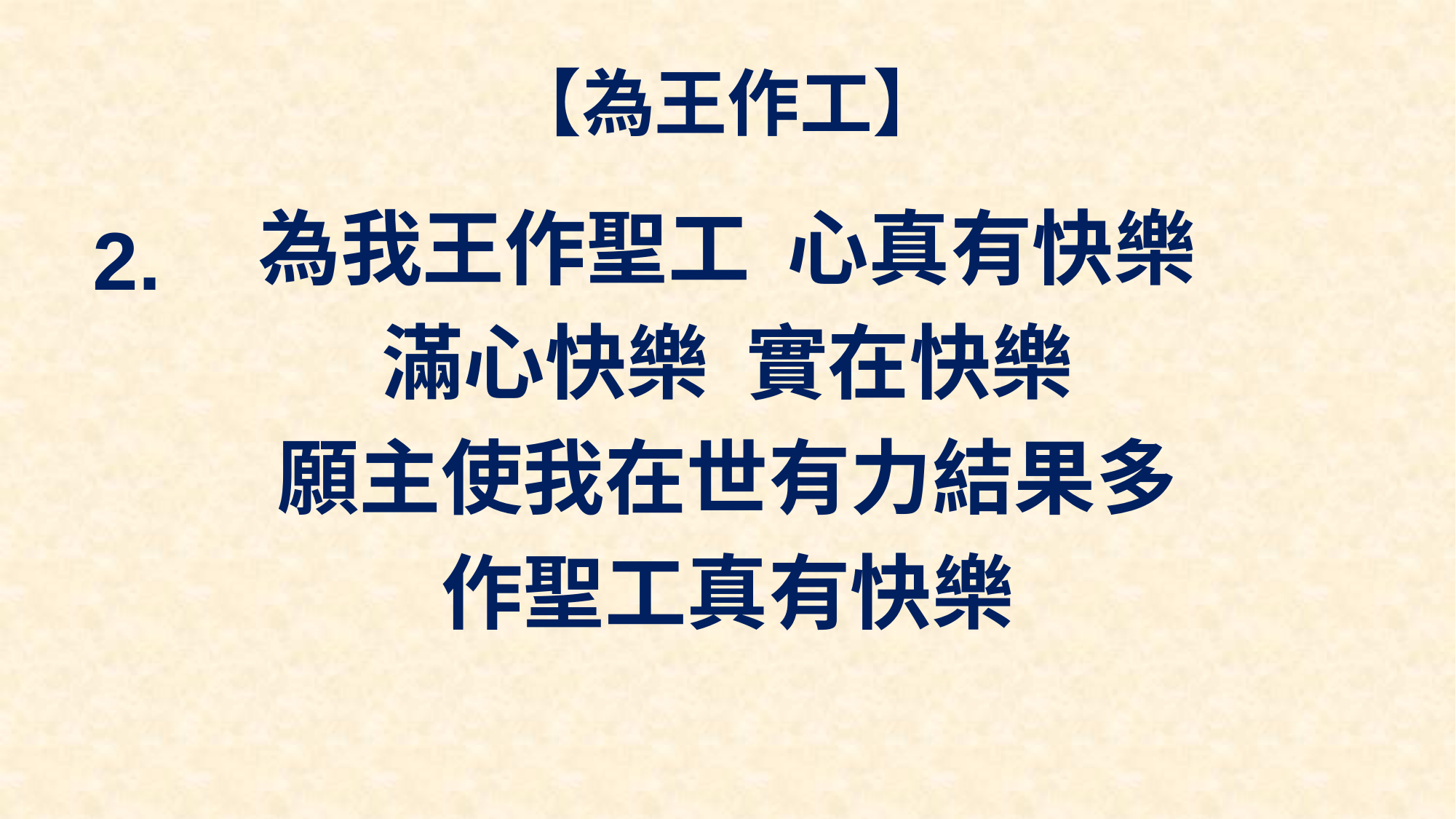

# 【為王作工】
為我王作聖工  心真有快樂
滿心快樂  實在快樂
願主使我在世有力結果多
作聖工真有快樂
2.